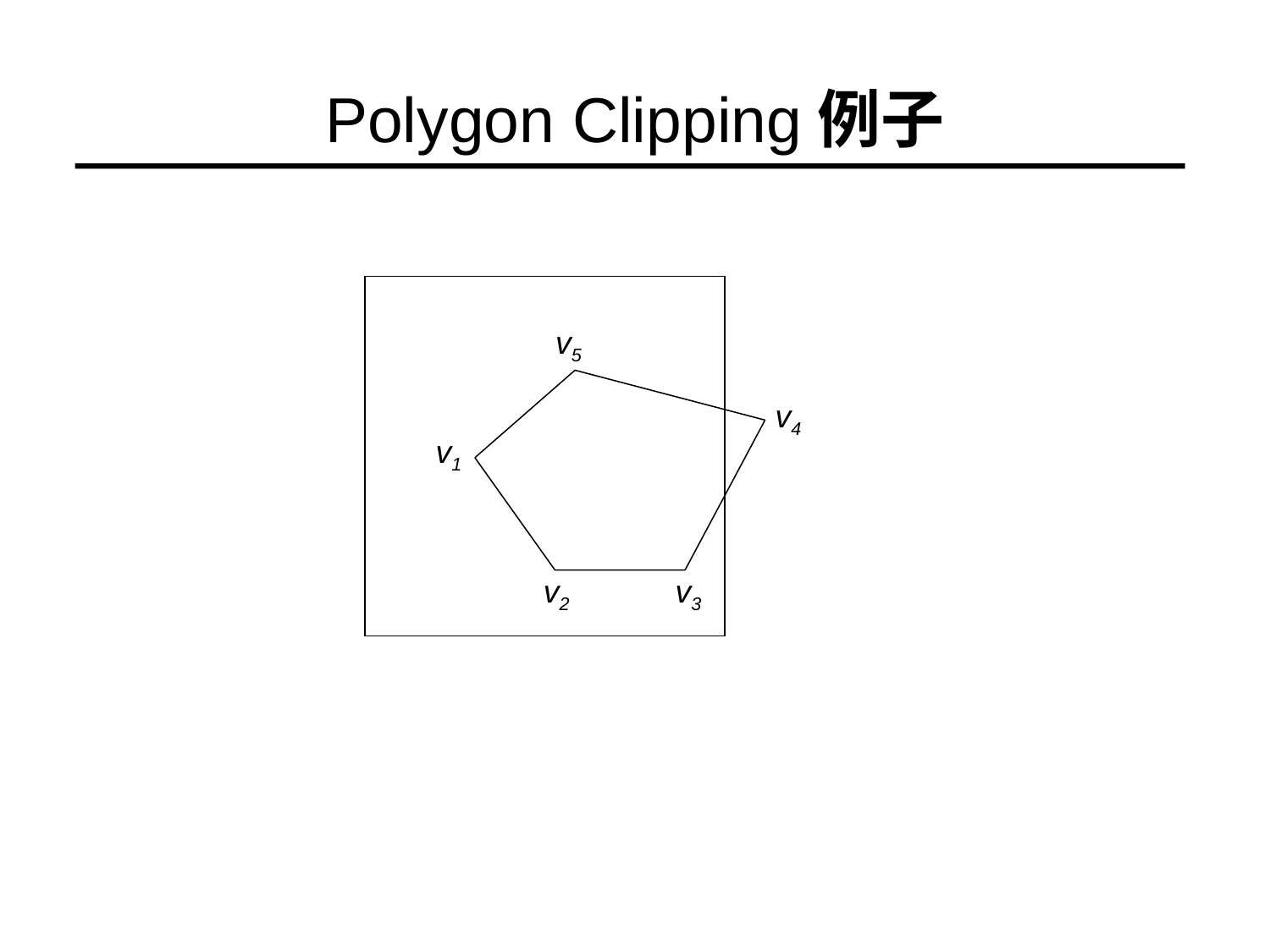

Polygon Clipping例子

v5

v4
v1
v2
v3